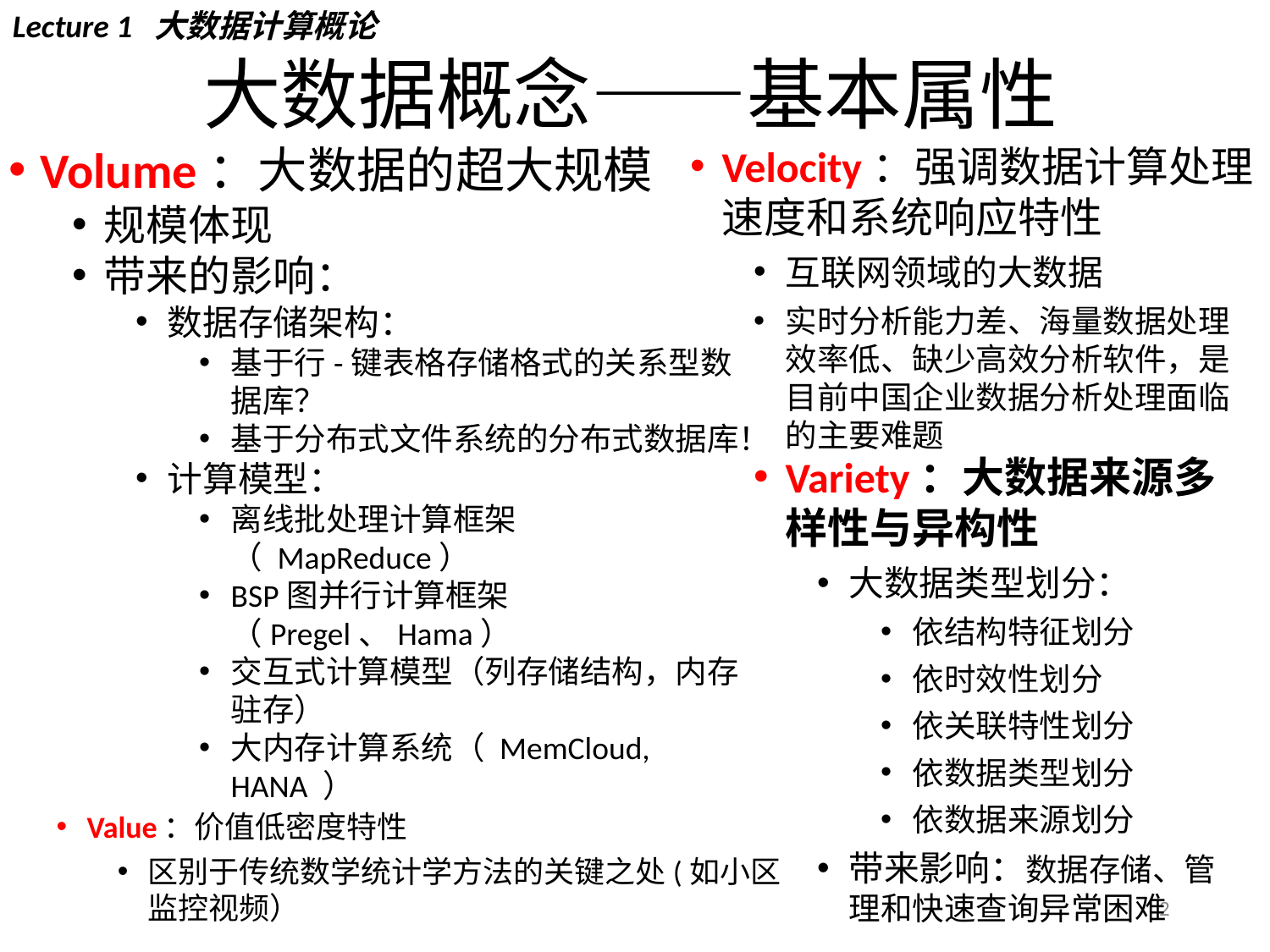

# 大数据概念——基本属性
Volume：大数据的超大规模
规模体现
带来的影响：
数据存储架构：
基于行-键表格存储格式的关系型数据库？
基于分布式文件系统的分布式数据库！
计算模型：
离线批处理计算框架（ MapReduce）
BSP图并行计算框架（Pregel、Hama）
交互式计算模型（列存储结构，内存驻存）
大内存计算系统（ MemCloud, HANA ）

Velocity：强调数据计算处理速度和系统响应特性
互联网领域的大数据
实时分析能力差、海量数据处理效率低、缺少高效分析软件，是目前中国企业数据分析处理面临的主要难题
Variety：大数据来源多样性与异构性
大数据类型划分：
依结构特征划分
依时效性划分
依关联特性划分
依数据类型划分
依数据来源划分
带来影响：数据存储、管理和快速查询异常困难
Value：价值低密度特性
区别于传统数学统计学方法的关键之处(如小区监控视频）
2